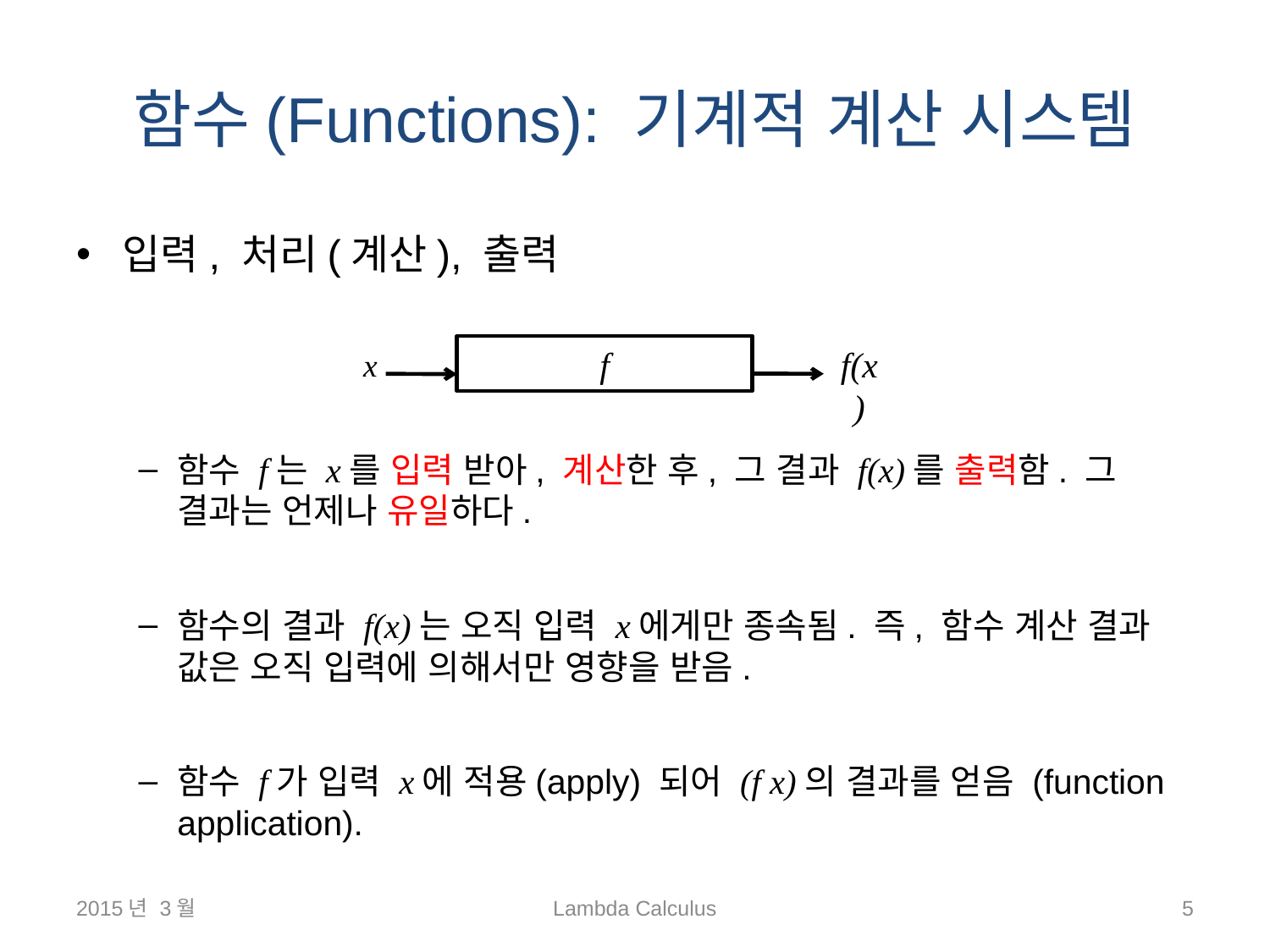

# 함수(Functions): 기계적 계산 시스템
입력, 처리(계산), 출력

함수 f는 x를 입력 받아, 계산한 후, 그 결과 f(x)를 출력함. 그 결과는 언제나 유일하다.

함수의 결과 f(x)는 오직 입력 x에게만 종속됨. 즉, 함수 계산 결과 값은 오직 입력에 의해서만 영향을 받음.

함수 f가 입력 x에 적용(apply) 되어 (f x)의 결과를 얻음 (function application).
f
f(x)
x
2015년 3월
Lambda Calculus
5